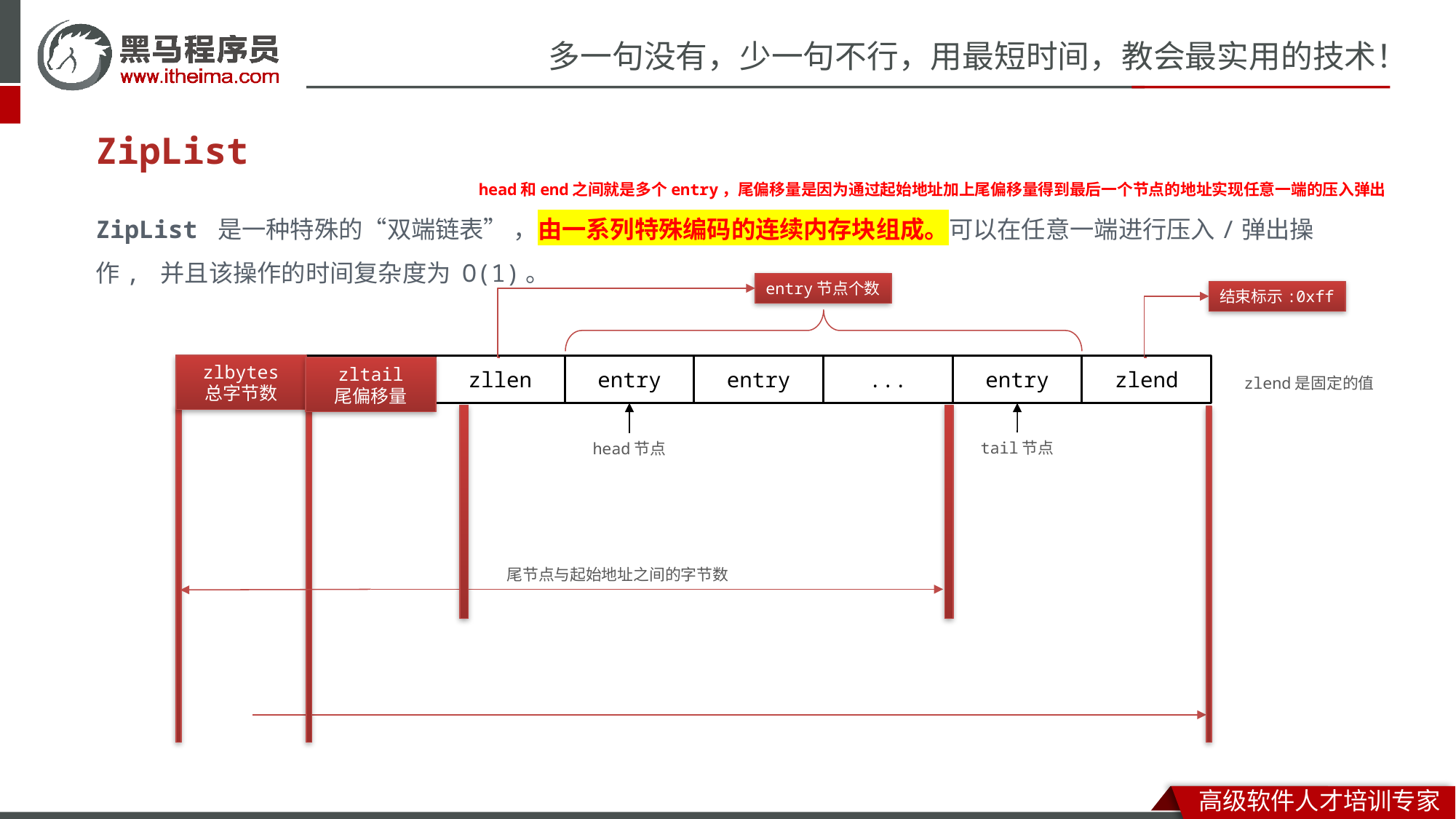

# ZipList
head和end之间就是多个entry，尾偏移量是因为通过起始地址加上尾偏移量得到最后一个节点的地址实现任意一端的压入弹出
ZipList 是一种特殊的“双端链表” ，由一系列特殊编码的连续内存块组成。可以在任意一端进行压入/弹出操作, 并且该操作的时间复杂度为 O(1)。
entry节点个数
结束标示:0xff
zlbytes
总字节数
zltail
zllen
entry
entry
...
entry
zlend
zlbytes
zltail
尾偏移量
zlend是固定的值

tail节点
head节点
尾节点与起始地址之间的字节数